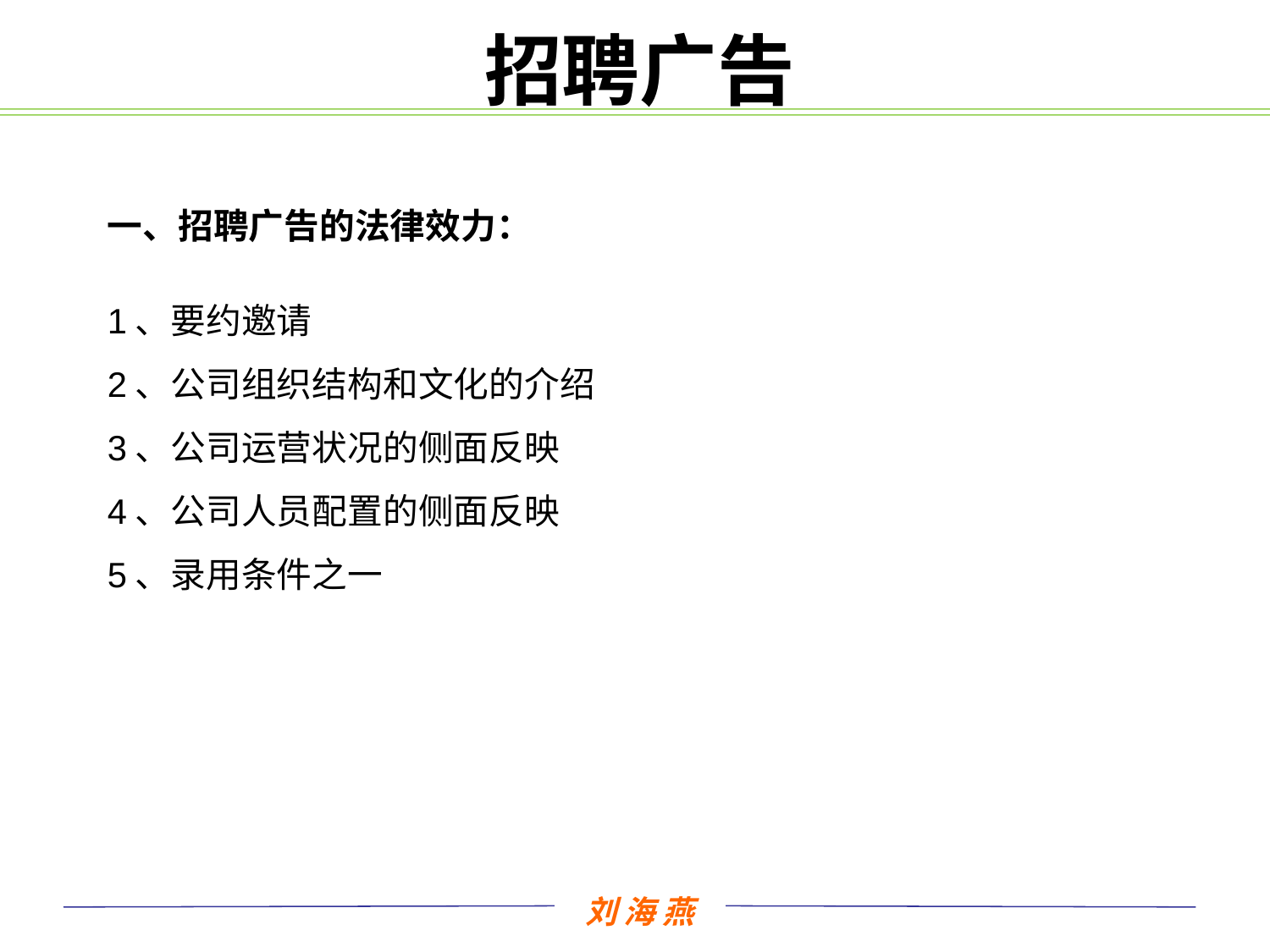

# 招聘广告
一、招聘广告的法律效力：
1、要约邀请
2、公司组织结构和文化的介绍
3、公司运营状况的侧面反映
4、公司人员配置的侧面反映
5、录用条件之一